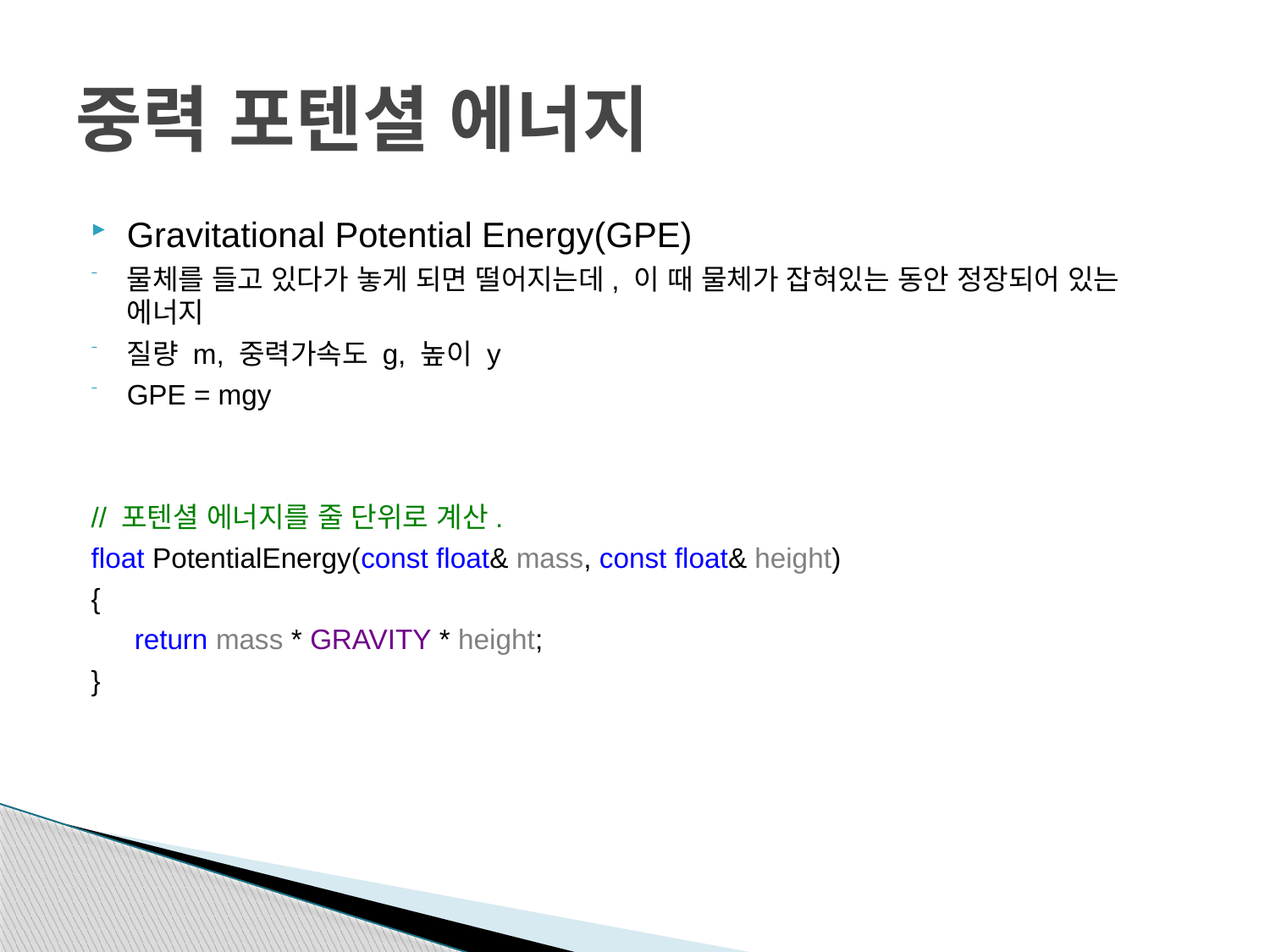

# 중력 포텐셜 에너지
Gravitational Potential Energy(GPE)
물체를 들고 있다가 놓게 되면 떨어지는데, 이 때 물체가 잡혀있는 동안 정장되어 있는 에너지
질량 m, 중력가속도 g, 높이 y
GPE = mgy

// 포텐셜 에너지를 줄 단위로 계산.
float PotentialEnergy(const float& mass, const float& height)
{
	 return mass * GRAVITY * height;
}